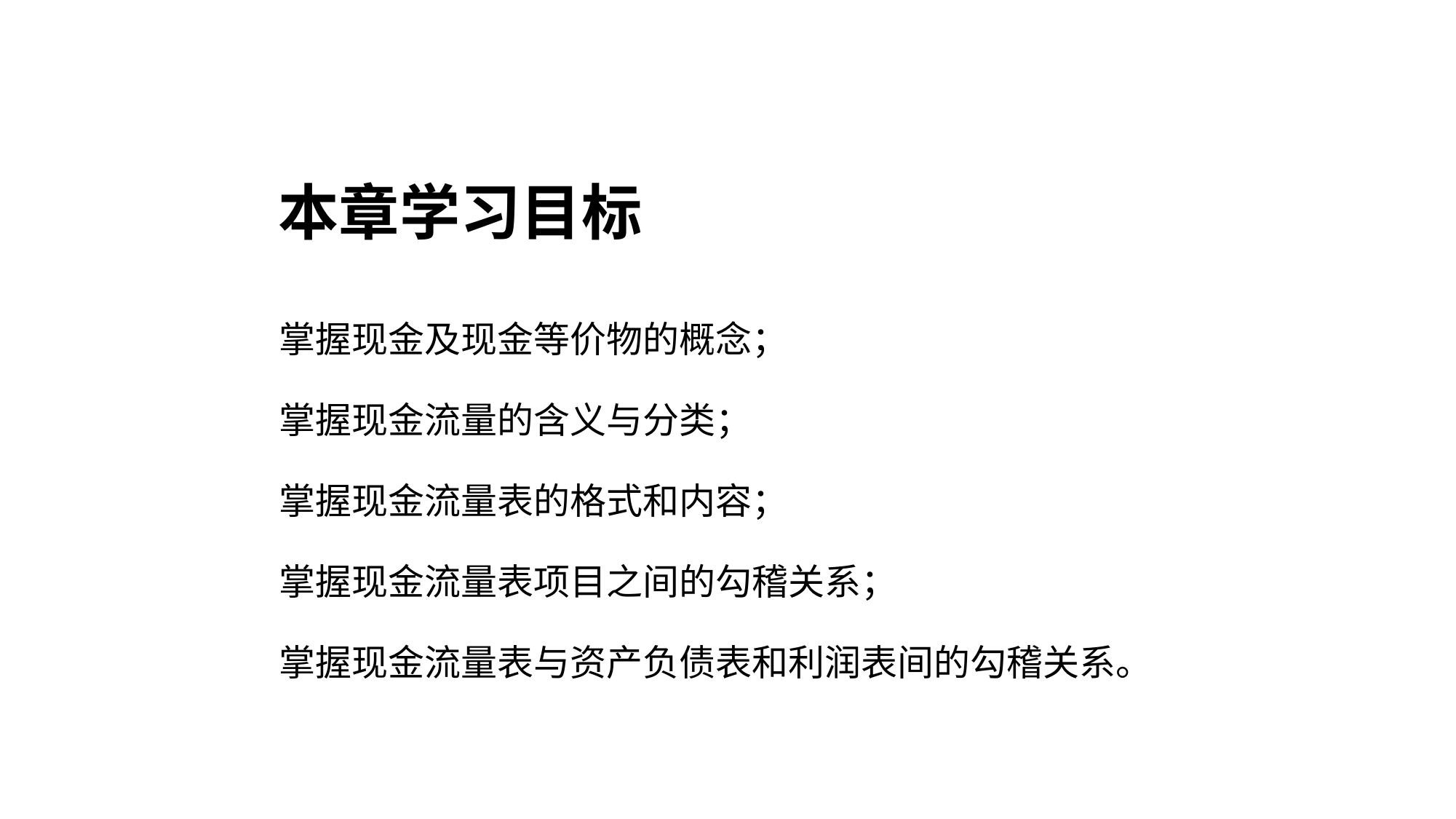

#
本章学习目标
掌握现金及现金等价物的概念；
掌握现金流量的含义与分类；
掌握现金流量表的格式和内容；
掌握现金流量表项目之间的勾稽关系；
掌握现金流量表与资产负债表和利润表间的勾稽关系。